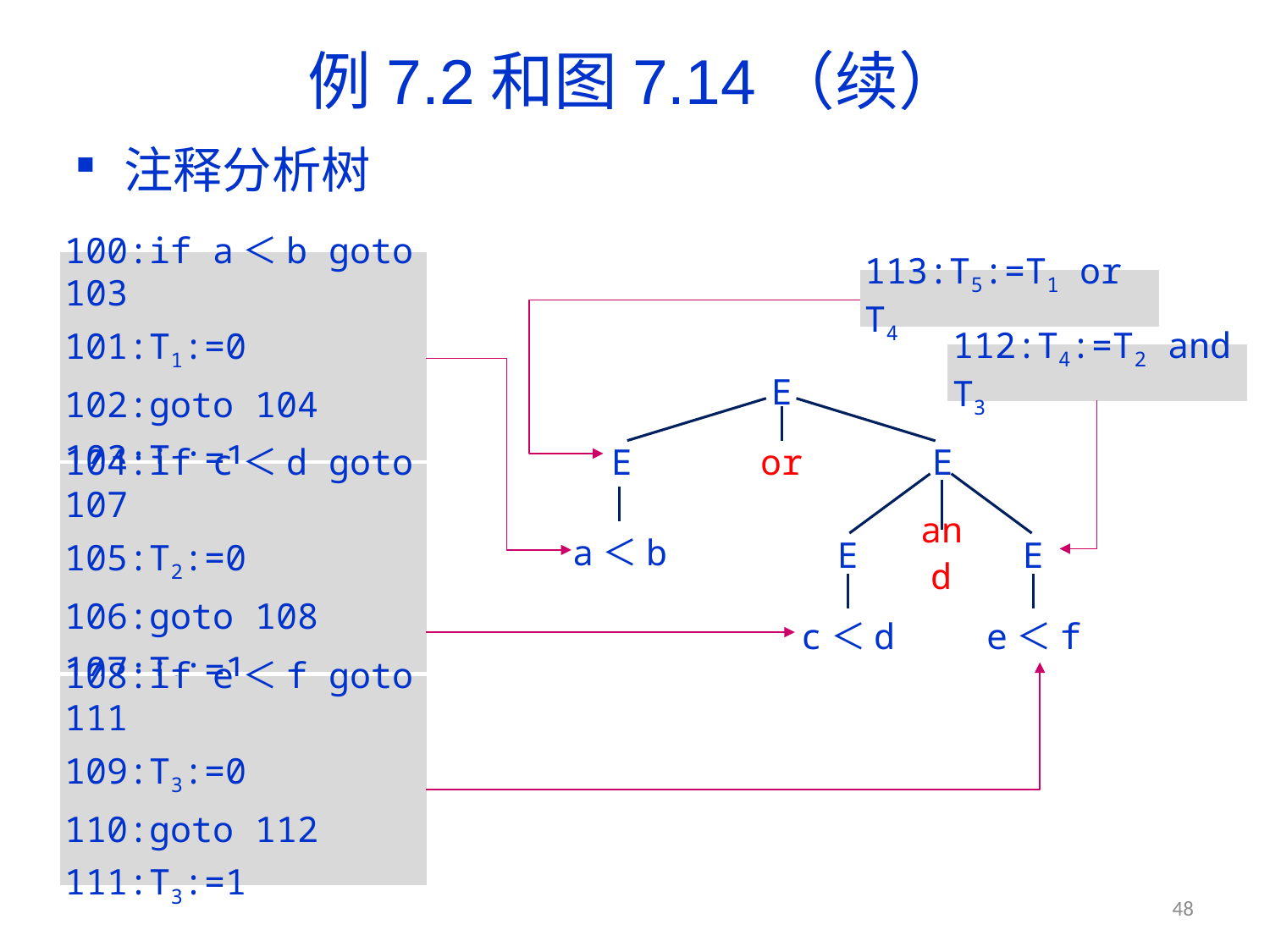

# 例7.2和图7.14（续）
注释分析树
100:if a＜b goto 103
101:T1:=0
102:goto 104
103:T1:=1

113:T5:=T1 or T4

112:T4:=T2 and T3

E
E
or
E
and
a＜b
E
E
c＜d
e＜f
104:if c＜d goto 107
105:T2:=0
106:goto 108
107:T2:=1

108:if e＜f goto 111
109:T3:=0
110:goto 112
111:T3:=1
48